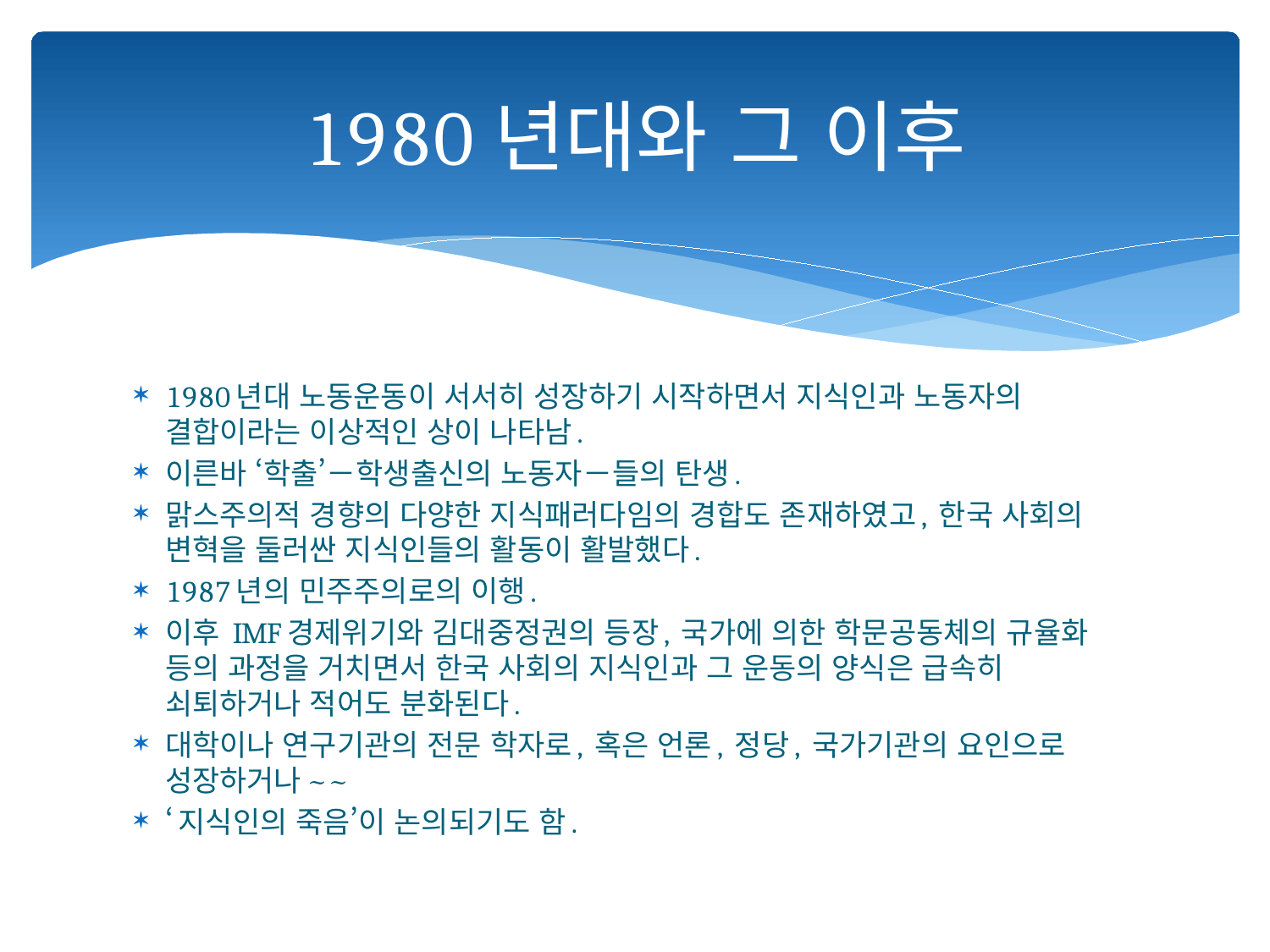

# 1980년대와 그 이후
1980년대 노동운동이 서서히 성장하기 시작하면서 지식인과 노동자의 결합이라는 이상적인 상이 나타남.
이른바 ‘학출’－학생출신의 노동자－들의 탄생.
맑스주의적 경향의 다양한 지식패러다임의 경합도 존재하였고, 한국 사회의 변혁을 둘러싼 지식인들의 활동이 활발했다.
1987년의 민주주의로의 이행.
이후 IMF경제위기와 김대중정권의 등장, 국가에 의한 학문공동체의 규율화 등의 과정을 거치면서 한국 사회의 지식인과 그 운동의 양식은 급속히 쇠퇴하거나 적어도 분화된다.
대학이나 연구기관의 전문 학자로, 혹은 언론, 정당, 국가기관의 요인으로 성장하거나~~
‘지식인의 죽음’이 논의되기도 함.